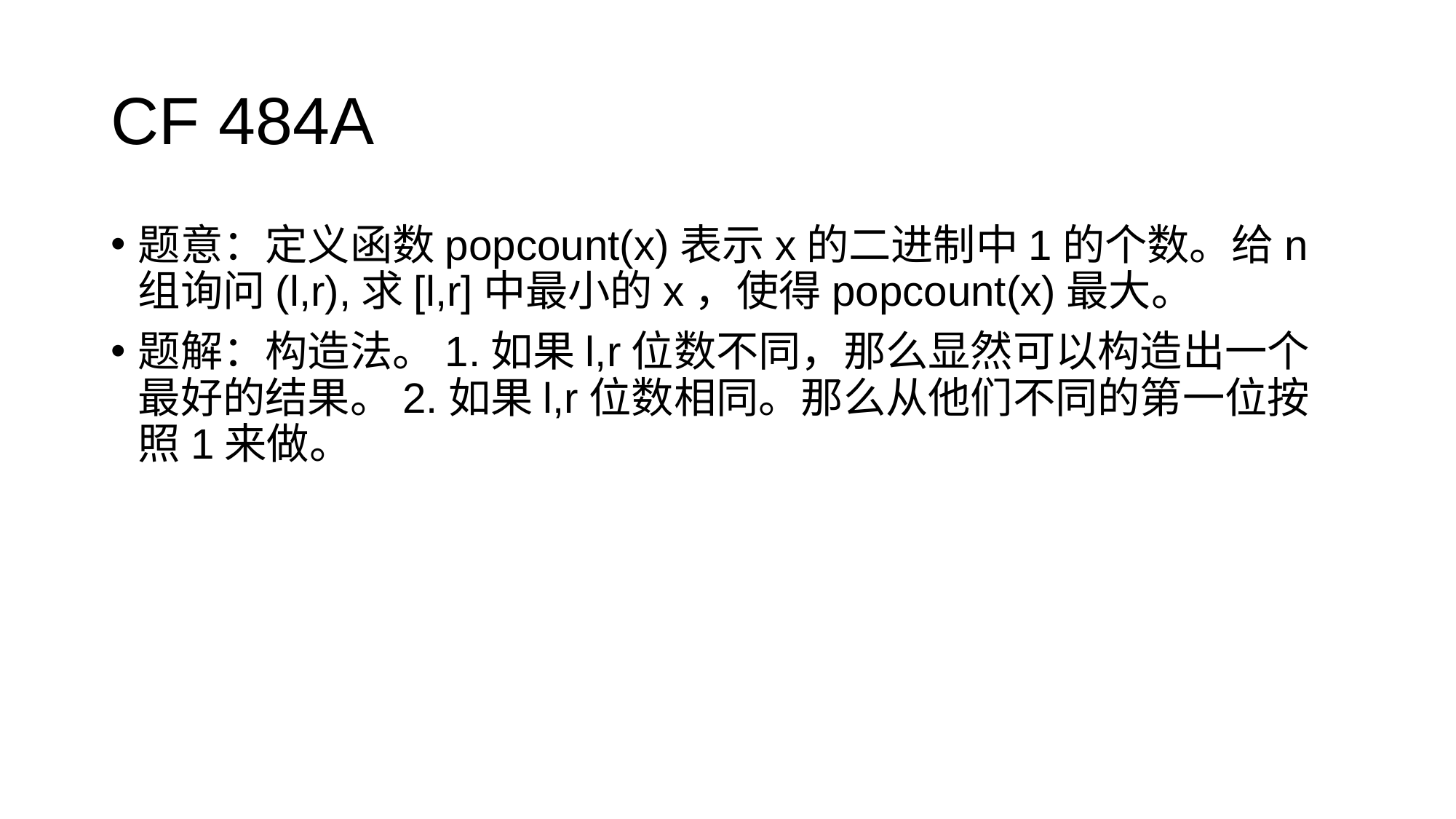

# CF 484A
题意：定义函数popcount(x)表示x的二进制中1的个数。给n组询问(l,r),求[l,r]中最小的x，使得popcount(x)最大。
题解：构造法。1.如果l,r位数不同，那么显然可以构造出一个最好的结果。2.如果l,r位数相同。那么从他们不同的第一位按照1来做。